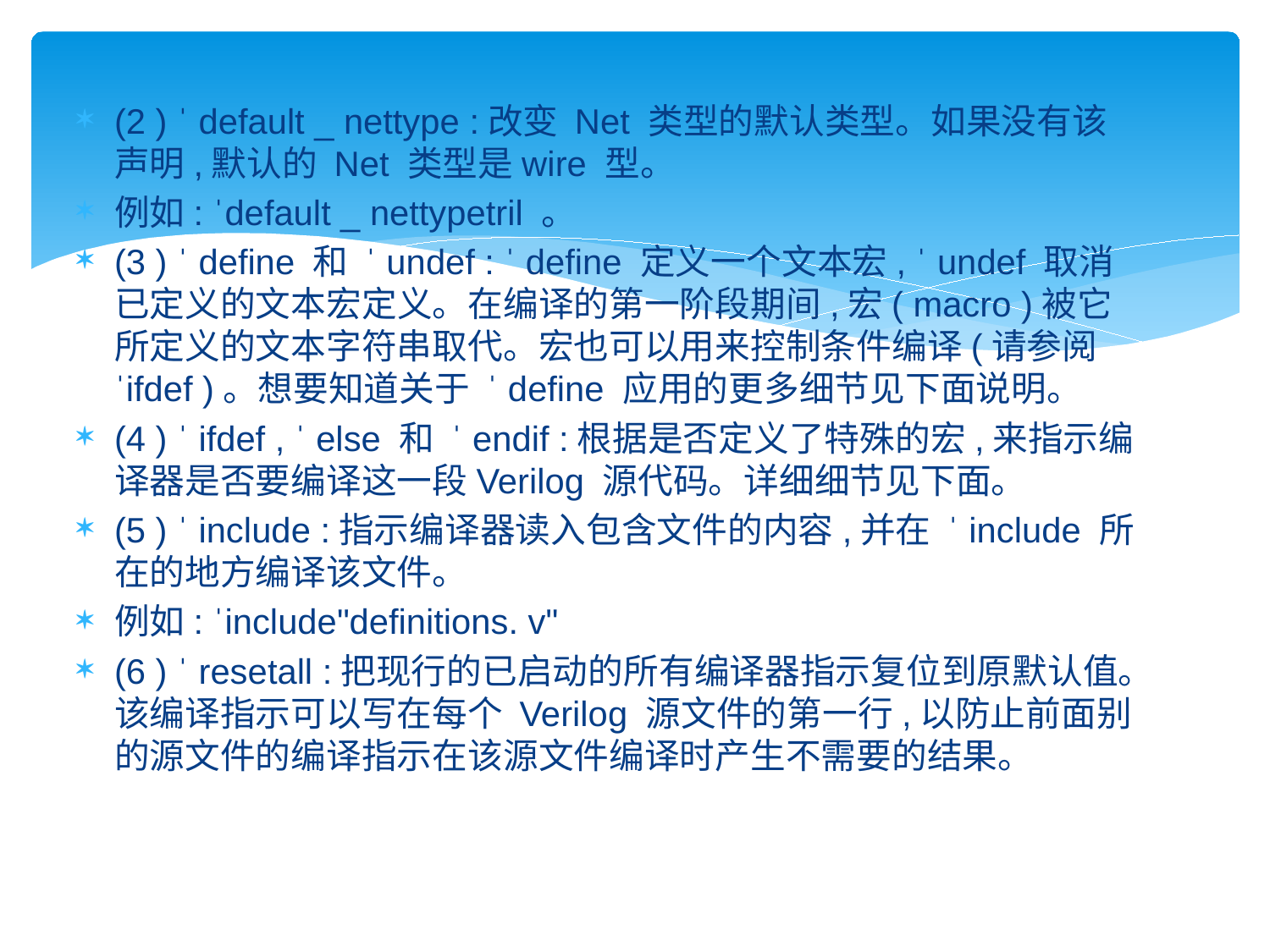

#
(2 ) ˈ default _ nettype :改变 Net 类型的默认类型。如果没有该声明,默认的 Net 类型是wire 型。
例如: ˈdefault _ nettypetril 。
(3 ) ˈ define 和 ˈ undef : ˈ define 定义一个文本宏, ˈ undef 取消已定义的文本宏定义。在编译的第一阶段期间,宏( macro )被它所定义的文本字符串取代。宏也可以用来控制条件编译(请参阅 ˈifdef )。想要知道关于 ˈ define 应用的更多细节见下面说明。
(4 ) ˈ ifdef , ˈ else 和 ˈ endif :根据是否定义了特殊的宏,来指示编译器是否要编译这一段Verilog 源代码。详细细节见下面。
(5 ) ˈ include :指示编译器读入包含文件的内容,并在 ˈ include 所在的地方编译该文件。
例如: ˈinclude"definitions. v"
(6 ) ˈ resetall :把现行的已启动的所有编译器指示复位到原默认值。该编译指示可以写在每个 Verilog 源文件的第一行,以防止前面别的源文件的编译指示在该源文件编译时产生不需要的结果。